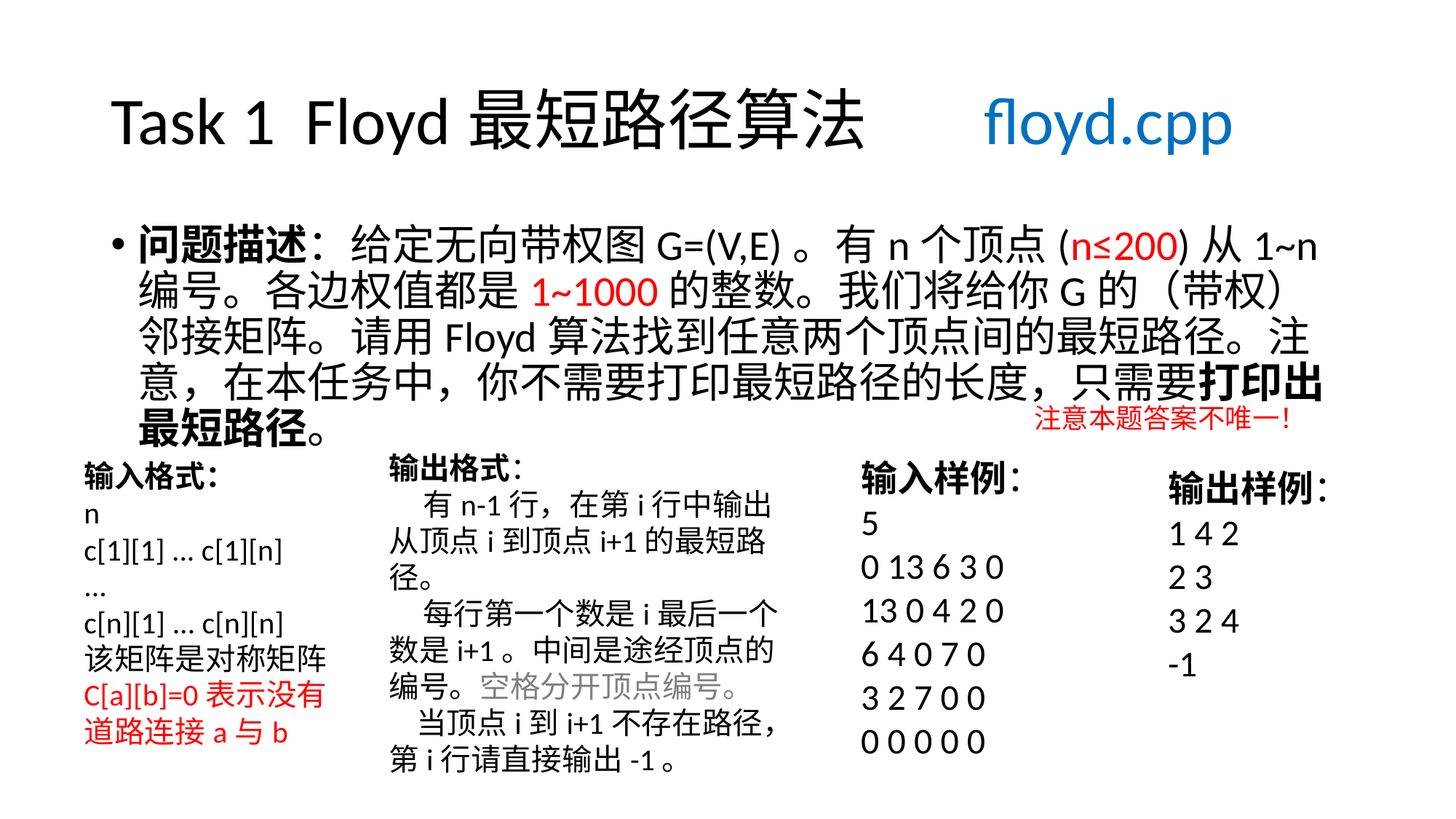

# Task 1  Floyd最短路径算法		floyd.cpp
问题描述：给定无向带权图G=(V,E)。有n个顶点(n≤200)从1~n编号。各边权值都是1~1000的整数。我们将给你G的（带权）邻接矩阵。请用Floyd算法找到任意两个顶点间的最短路径。注意，在本任务中，你不需要打印最短路径的长度，只需要打印出最短路径。

注意本题答案不唯一！
输出格式：
    有n-1行，在第i行中输出从顶点i到顶点i+1的最短路径。
    每行第一个数是i最后一个数是i+1。中间是途经顶点的编号。空格分开顶点编号。
   当顶点i到i+1不存在路径，第i行请直接输出-1。
输入样例：
5
0 13 6 3 0
13 0 4 2 0
6 4 0 7 0
3 2 7 0 0
0 0 0 0 0
输入格式：
n
c[1][1] ... c[1][n]
...
c[n][1] ... c[n][n]
该矩阵是对称矩阵
C[a][b]=0表示没有
道路连接a与b
输出样例：
1 4 2
2 3
3 2 4
-1